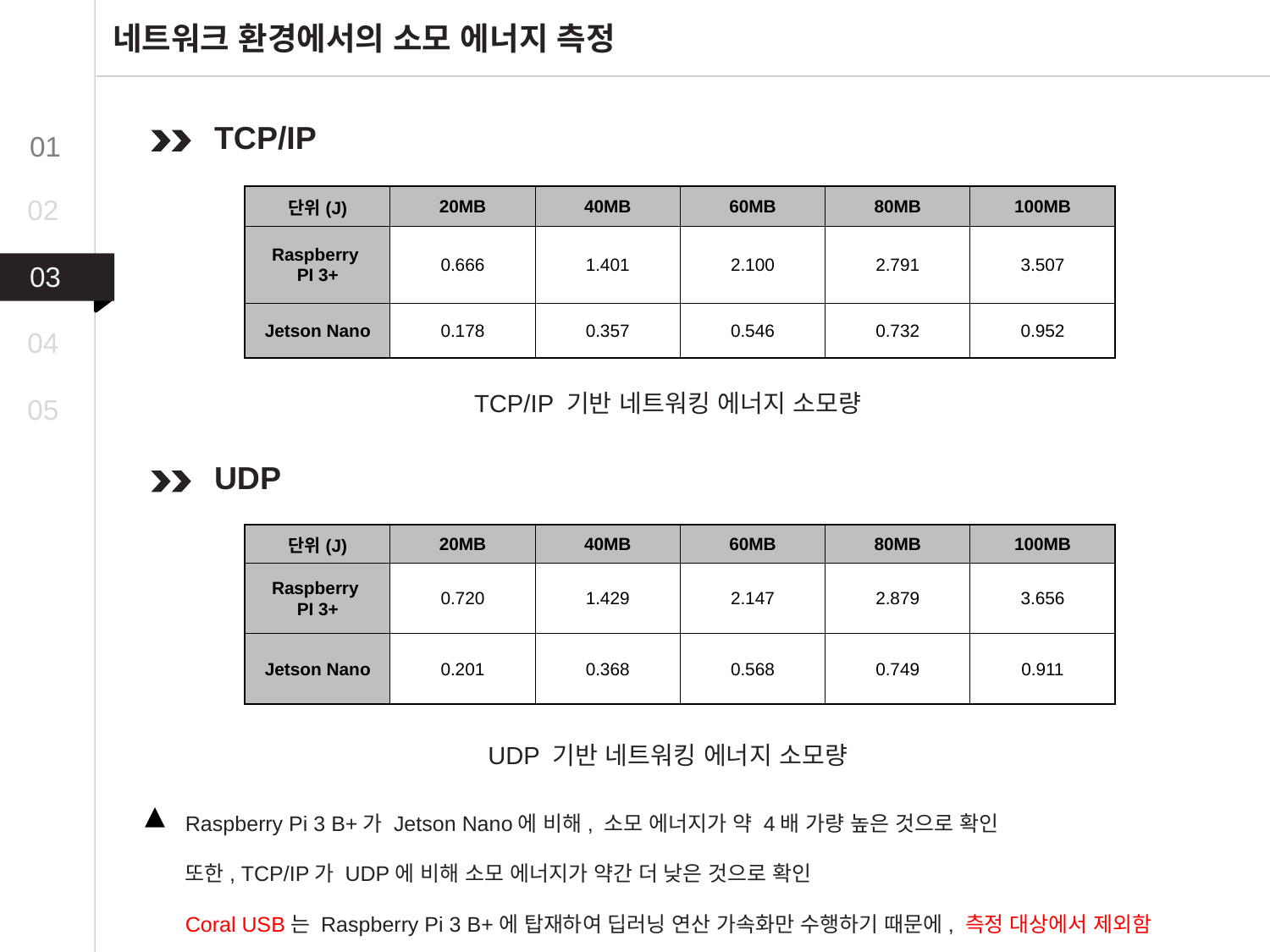

네트워크 환경에서의 소모 에너지 측정
TCP/IP
01

02
| 단위(J) | 20MB | 40MB | 60MB | 80MB | 100MB |
| --- | --- | --- | --- | --- | --- |
| Raspberry PI 3+ | 0.666 | 1.401 | 2.100 | 2.791 | 3.507 |
| Jetson Nano | 0.178 | 0.357 | 0.546 | 0.732 | 0.952 |
03
03

04
TCP/IP 기반 네트워킹 에너지 소모량
05
UDP

| 단위(J) | 20MB | 40MB | 60MB | 80MB | 100MB |
| --- | --- | --- | --- | --- | --- |
| Raspberry PI 3+ | 0.720 | 1.429 | 2.147 | 2.879 | 3.656 |
| Jetson Nano | 0.201 | 0.368 | 0.568 | 0.749 | 0.911 |
UDP 기반 네트워킹 에너지 소모량
Raspberry Pi 3 B+가 Jetson Nano에 비해, 소모 에너지가 약 4배 가량 높은 것으로 확인
또한, TCP/IP가 UDP에 비해 소모 에너지가 약간 더 낮은 것으로 확인
Coral USB는 Raspberry Pi 3 B+에 탑재하여 딥러닝 연산 가속화만 수행하기 때문에, 측정 대상에서 제외함